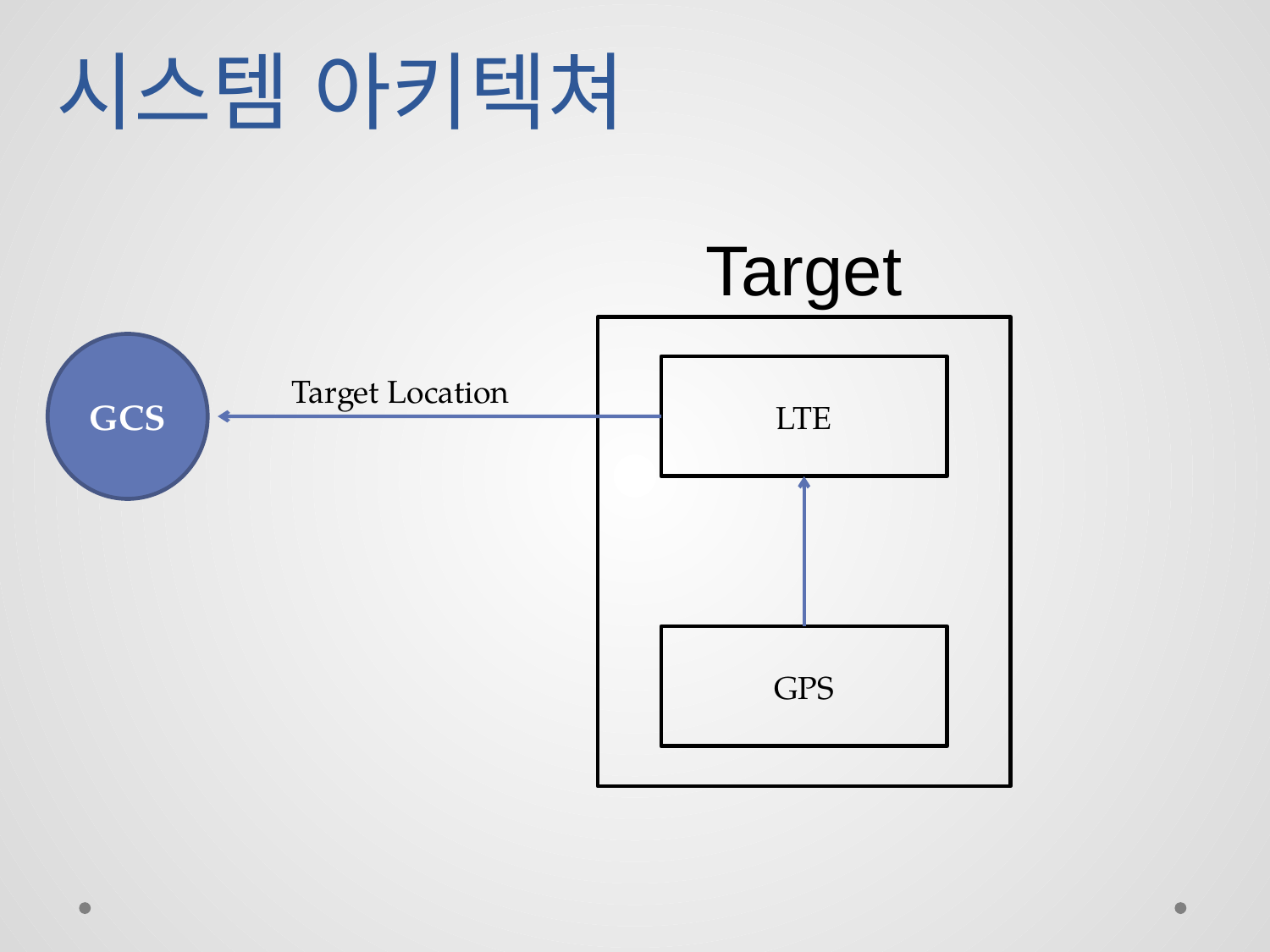

# 시스템 아키텍쳐
Target

GCS
LTE
Target Location
GPS